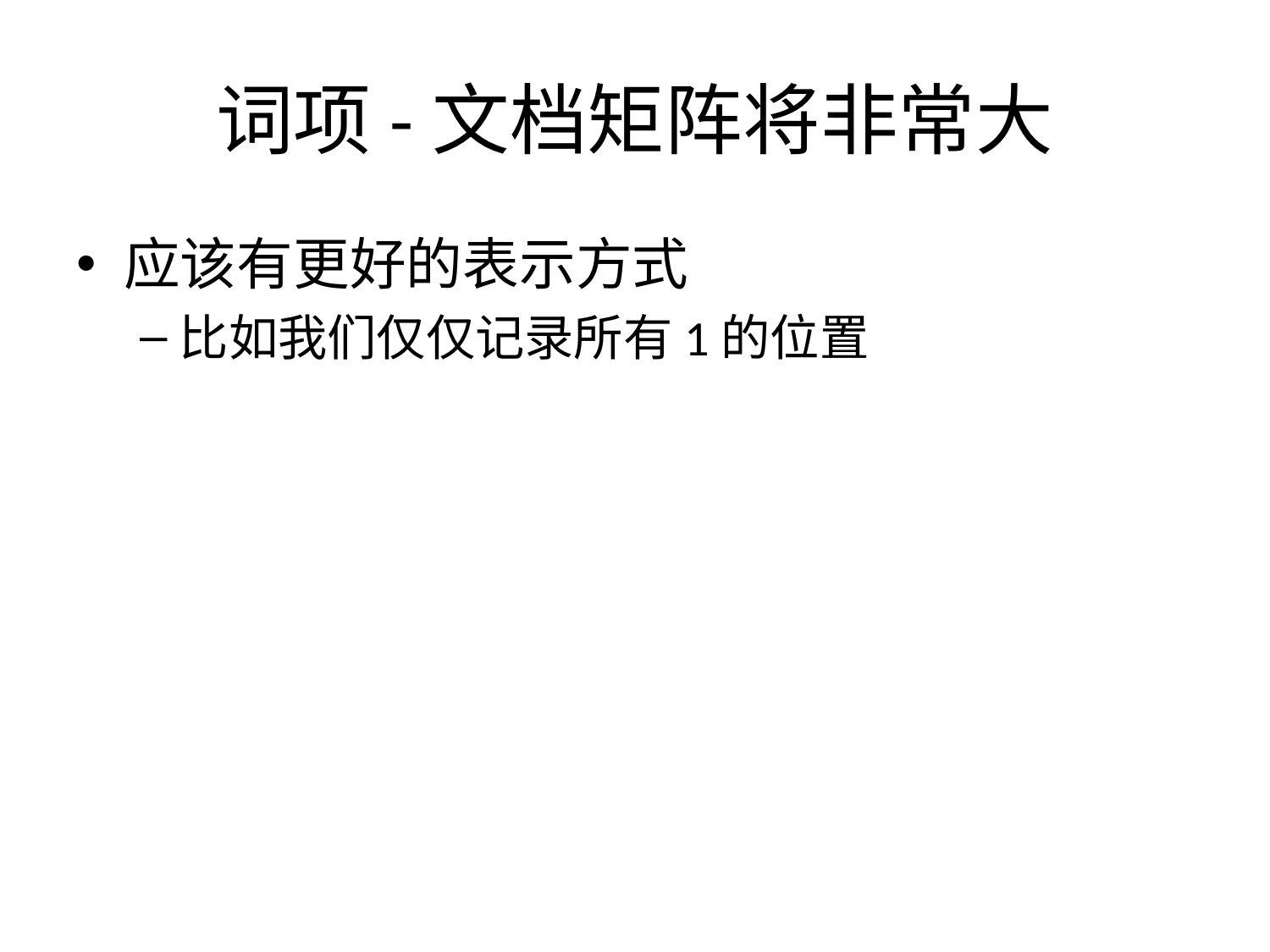

# 词项-文档矩阵将非常大
应该有更好的表示方式
比如我们仅仅记录所有1的位置